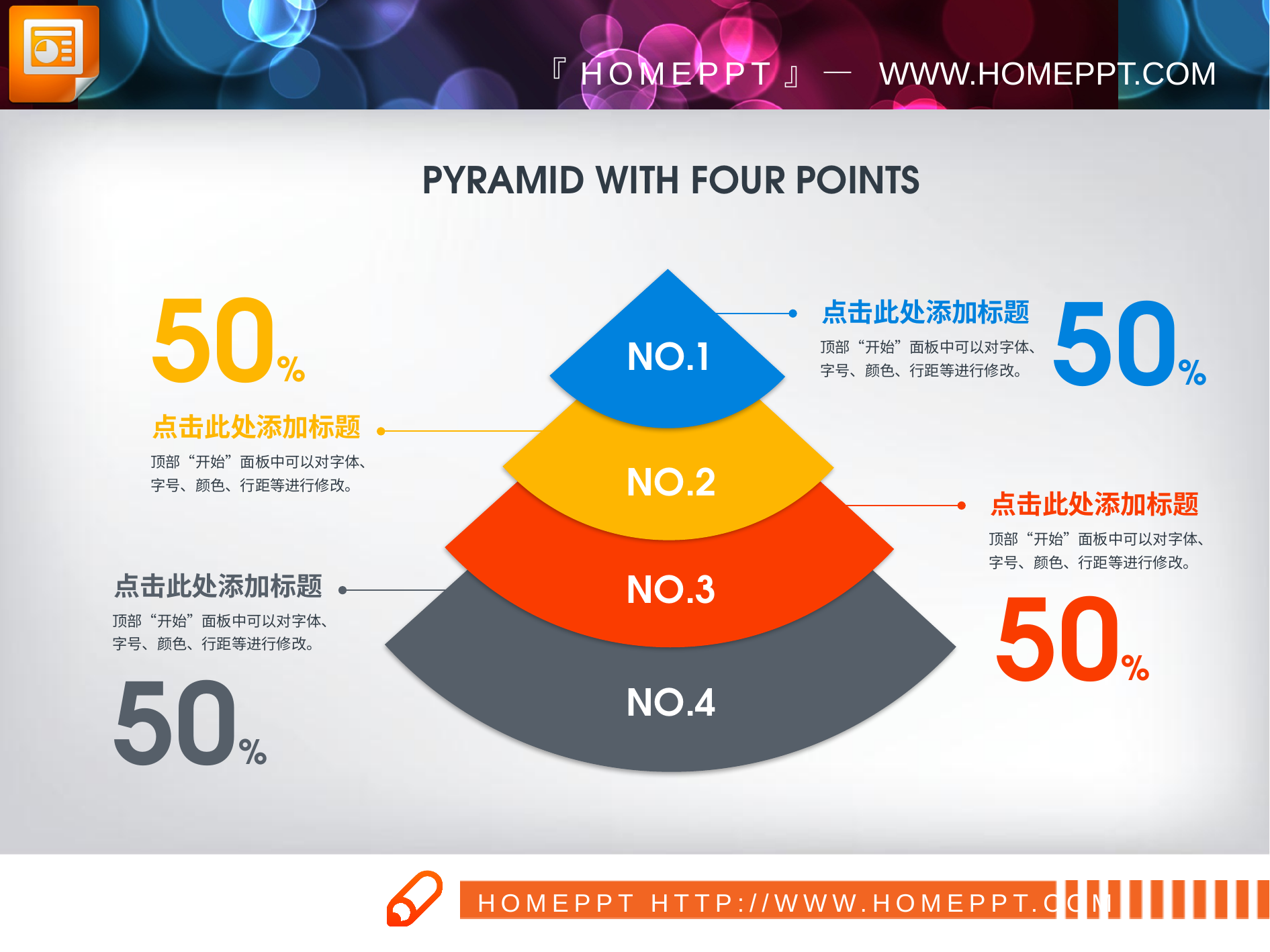

PYRAMID WITH FOUR POINTS
50%
50%
点击此处添加标题
NO.1
顶部“开始”面板中可以对字体、字号、颜色、行距等进行修改。
点击此处添加标题
顶部“开始”面板中可以对字体、字号、颜色、行距等进行修改。
NO.2
点击此处添加标题
顶部“开始”面板中可以对字体、字号、颜色、行距等进行修改。
NO.3
50%
点击此处添加标题
顶部“开始”面板中可以对字体、字号、颜色、行距等进行修改。
50%
NO.4